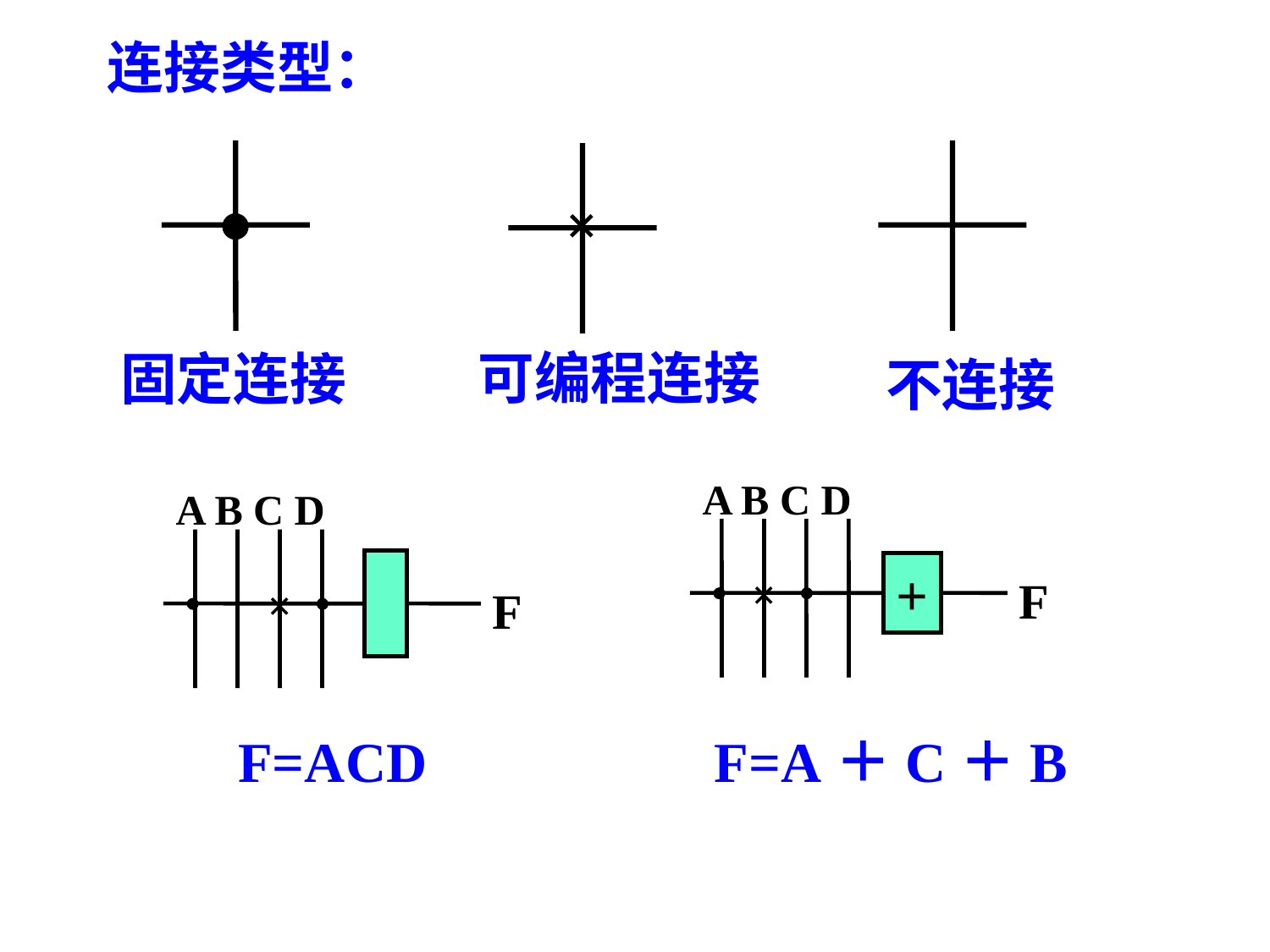

连接类型：

×

可编程连接
固定连接
不连接
A B C D
A B C D

+
×
F
×
F

F=ACD
F=A＋C＋B